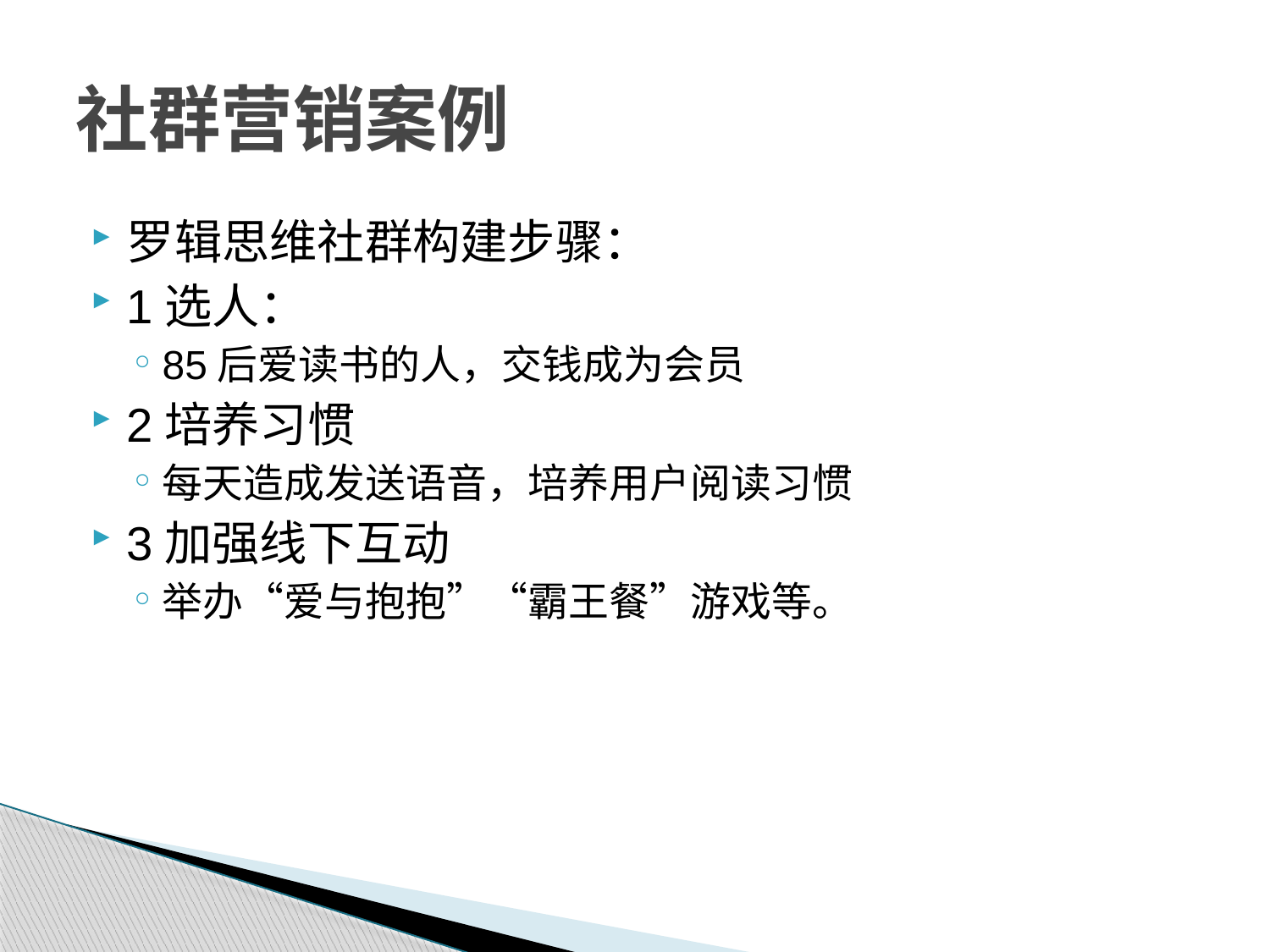

# 社群营销案例
罗辑思维社群构建步骤：
1选人：
85后爱读书的人，交钱成为会员
2培养习惯
每天造成发送语音，培养用户阅读习惯
3加强线下互动
举办“爱与抱抱”“霸王餐”游戏等。